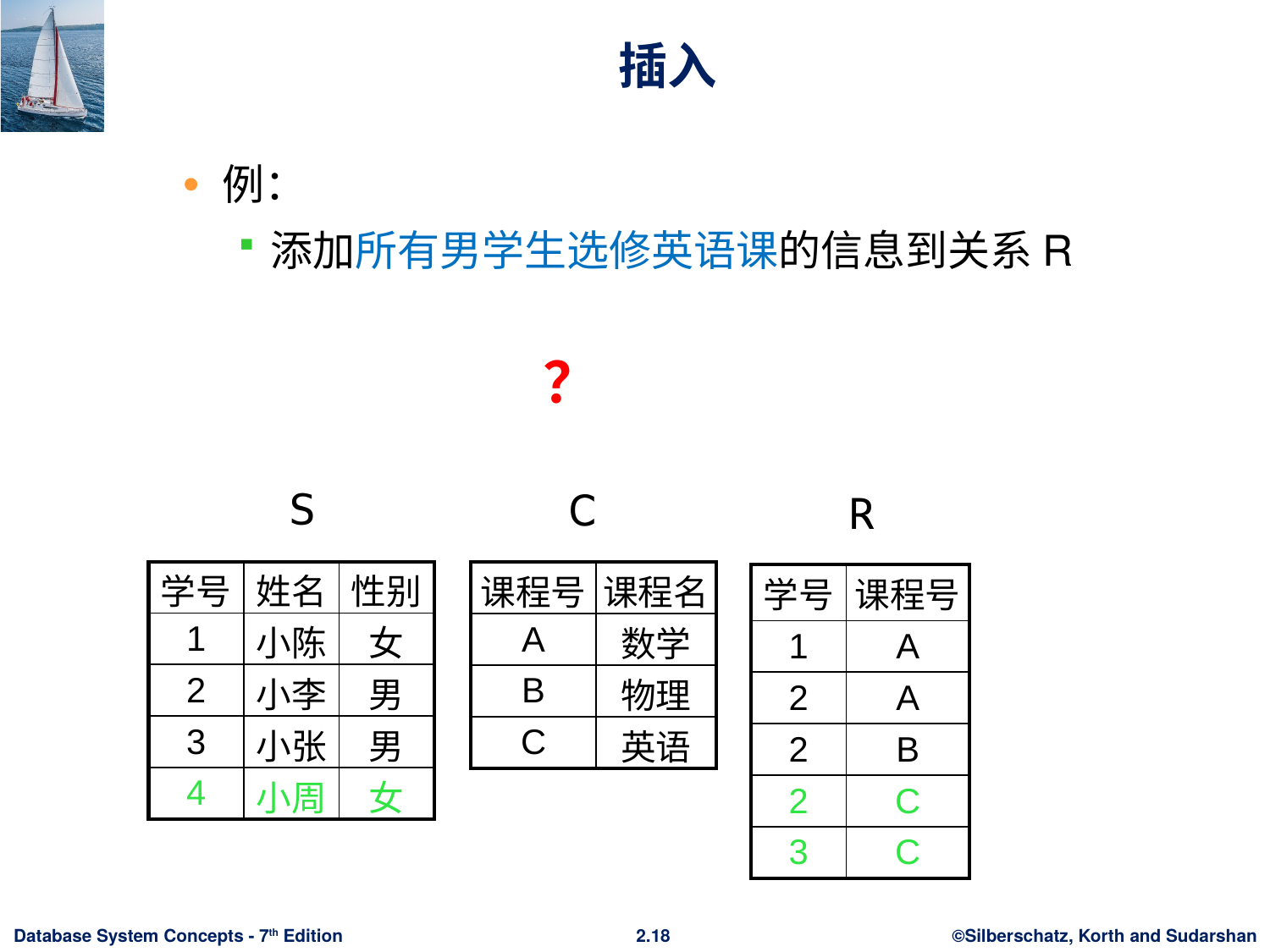

# 插入
例：
添加所有男学生选修英语课的信息到关系R

？
S
C
R
| 学号 | 姓名 | 性别 |
| --- | --- | --- |
| 1 | 小陈 | 女 |
| 2 | 小李 | 男 |
| 3 | 小张 | 男 |
| 4 | 小周 | 女 |
| 课程号 | 课程名 |
| --- | --- |
| A | 数学 |
| B | 物理 |
| C | 英语 |
| 学号 | 课程号 |
| --- | --- |
| 1 | A |
| 2 | A |
| 2 | B |
| 2 | C |
| 3 | C |